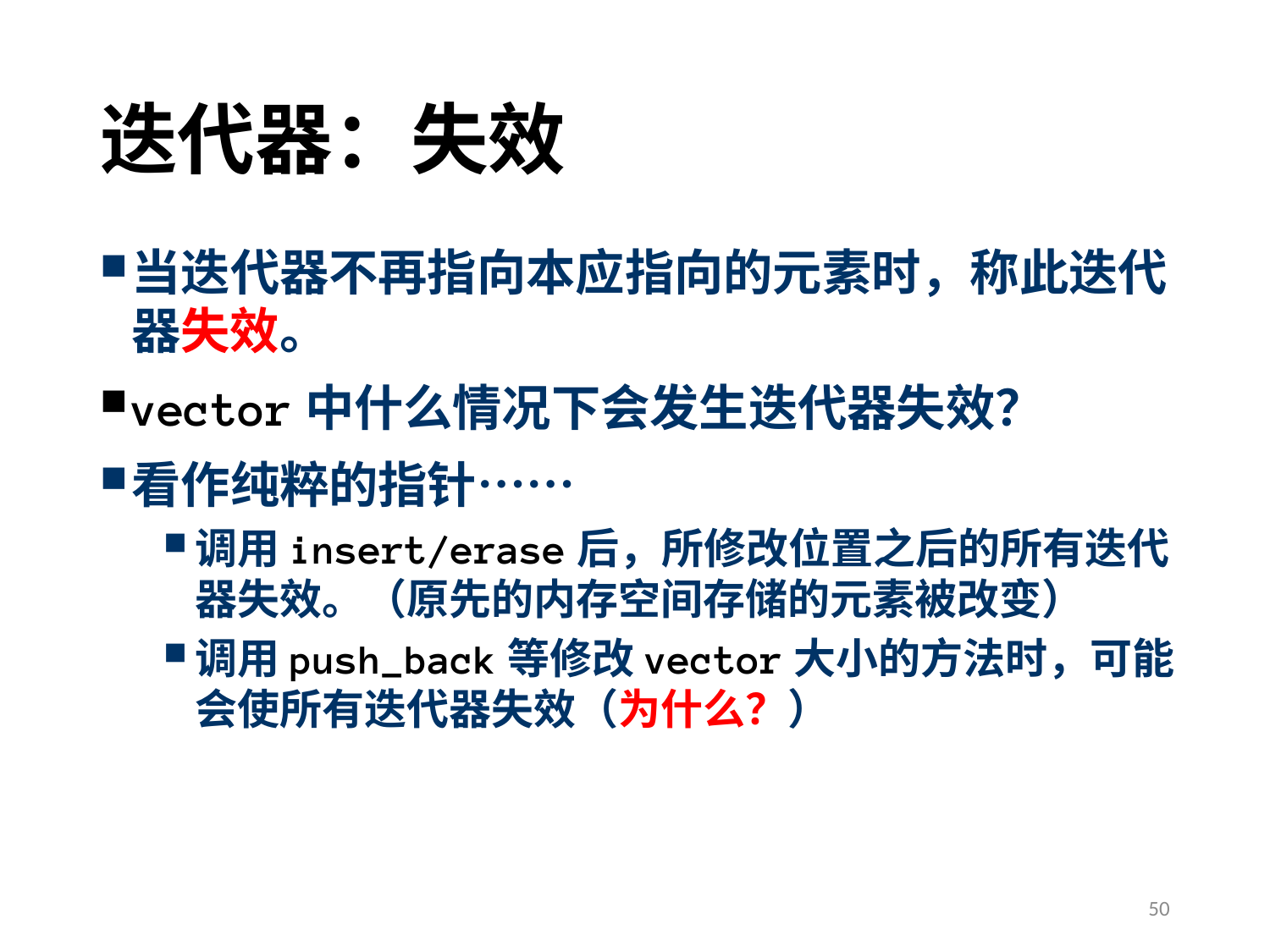

# 迭代器：失效
当迭代器不再指向本应指向的元素时，称此迭代器失效。
vector中什么情况下会发生迭代器失效？
看作纯粹的指针……
调用insert/erase后，所修改位置之后的所有迭代器失效。（原先的内存空间存储的元素被改变）
调用push_back等修改vector大小的方法时，可能会使所有迭代器失效（为什么？）
50